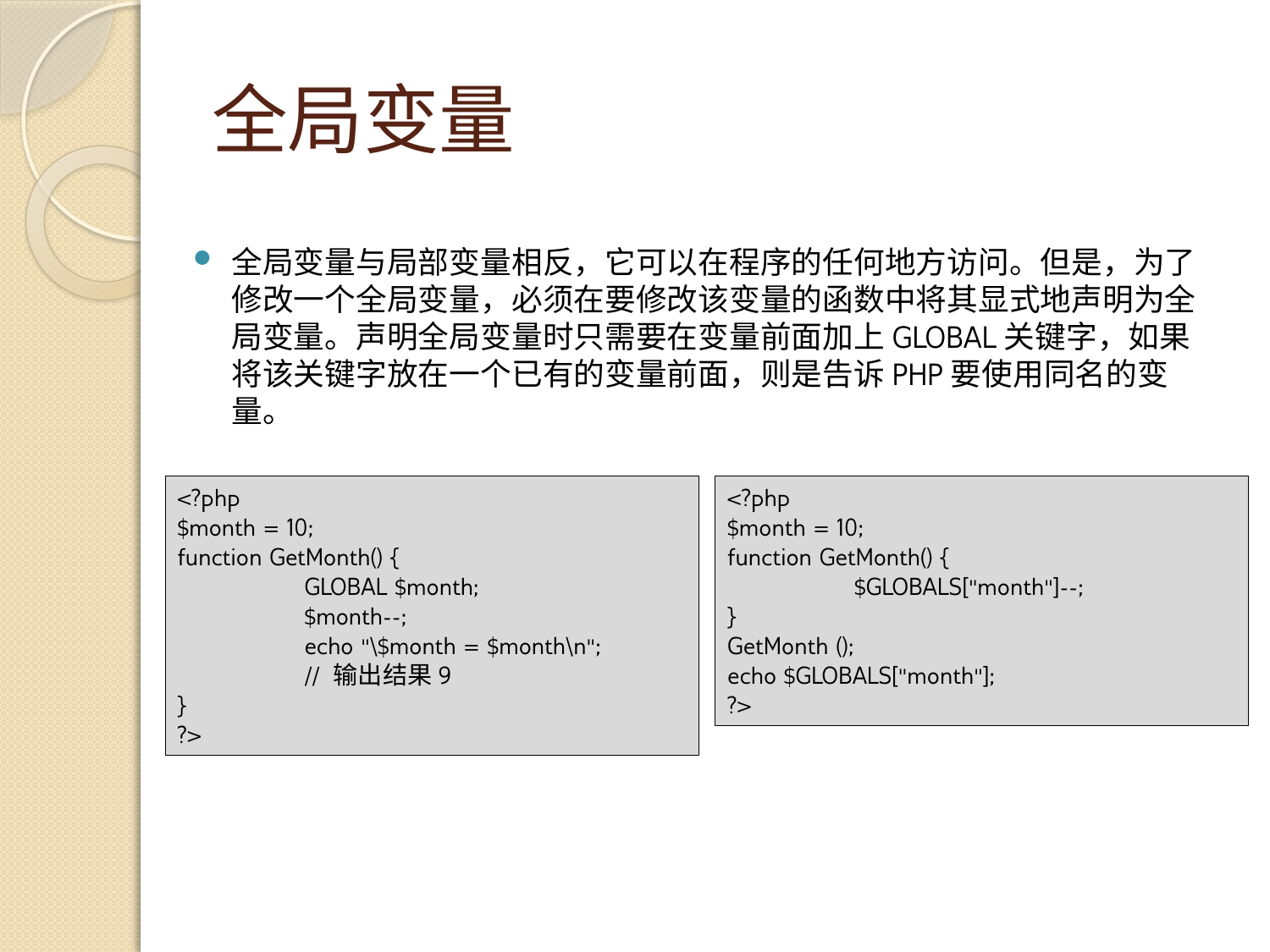

# 全局变量
全局变量与局部变量相反，它可以在程序的任何地方访问。但是，为了修改一个全局变量，必须在要修改该变量的函数中将其显式地声明为全局变量。声明全局变量时只需要在变量前面加上GLOBAL关键字，如果将该关键字放在一个已有的变量前面，则是告诉PHP要使用同名的变量。
<?php
$month = 10;
function GetMonth() {
	GLOBAL $month;
	$month--;
	echo "\$month = $month\n";
	// 输出结果9
}
?>
<?php
$month = 10;
function GetMonth() {
	$GLOBALS["month"]--;
}
GetMonth ();
echo $GLOBALS["month"];
?>